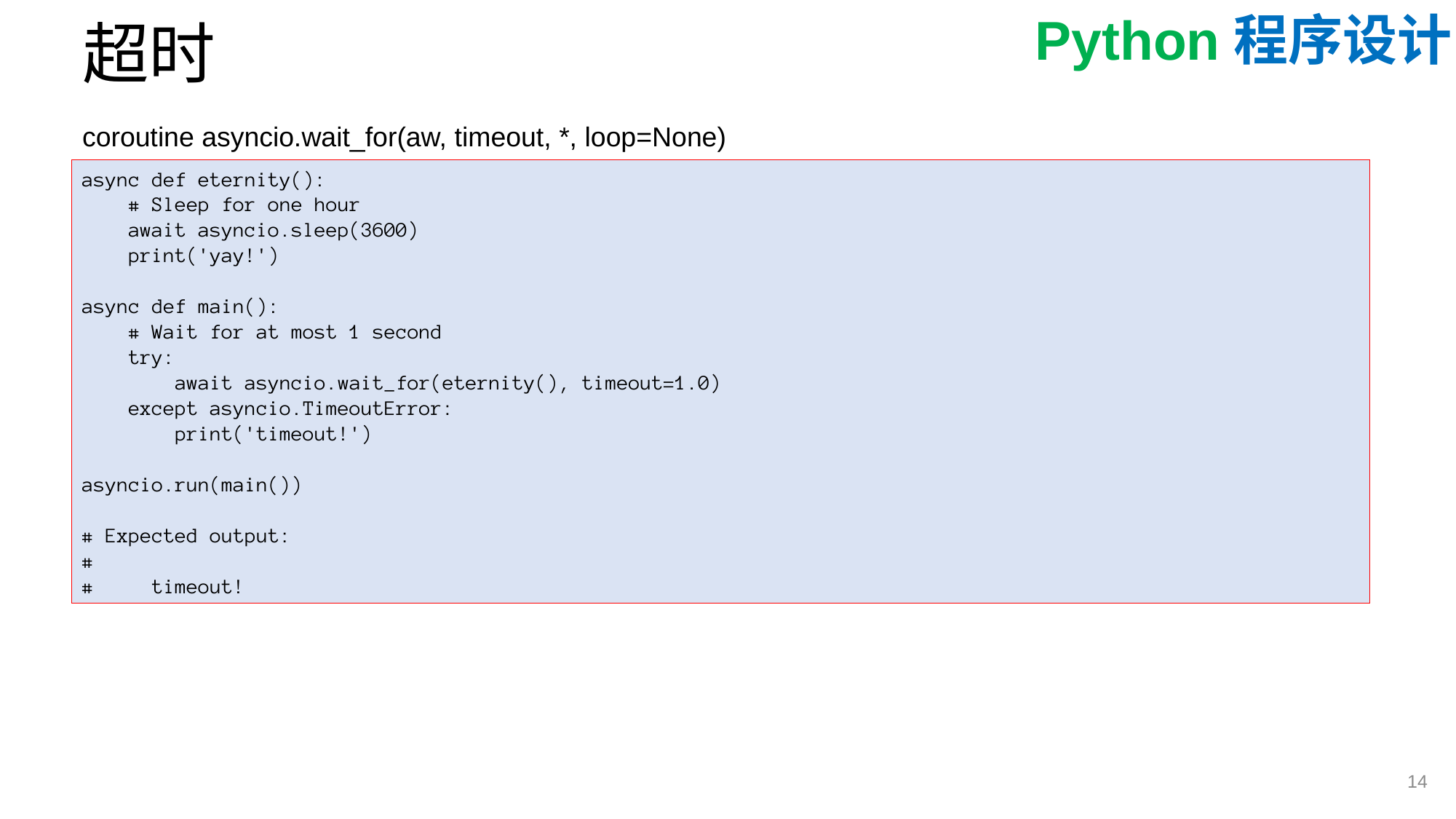

# 超时
coroutine asyncio.wait_for(aw, timeout, *, loop=None)
async def eternity():
    # Sleep for one hour
    await asyncio.sleep(3600)
    print('yay!')

async def main():
    # Wait for at most 1 second
    try:
        await asyncio.wait_for(eternity(), timeout=1.0)
    except asyncio.TimeoutError:
        print('timeout!')

asyncio.run(main())

# Expected output:
#
#     timeout!
14